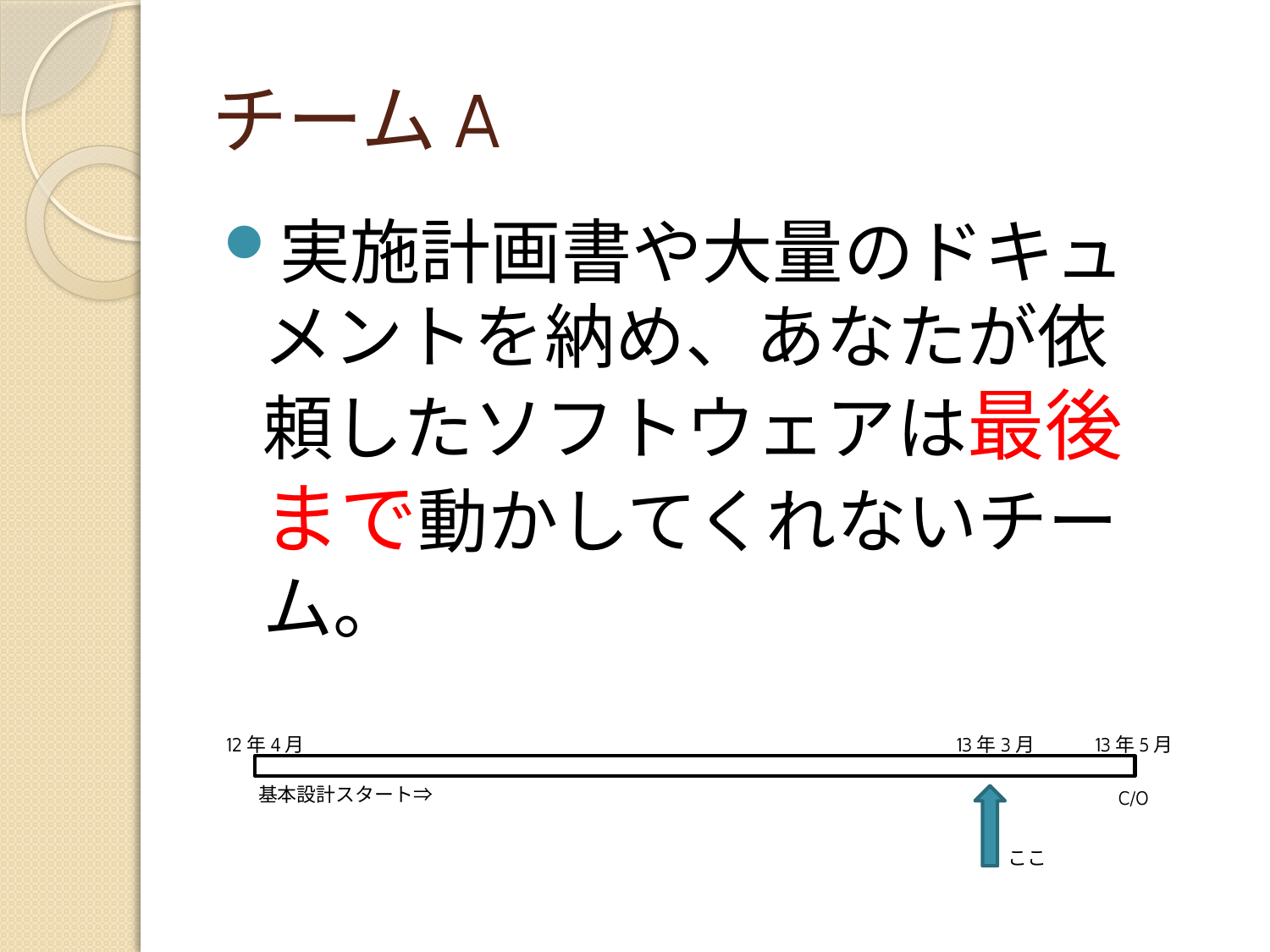

# チームA
実施計画書や大量のドキュメントを納め、あなたが依頼したソフトウェアは最後まで動かしてくれないチーム。
12年4月
13年3月
13年5月

基本設計スタート⇒
C/O

ここ